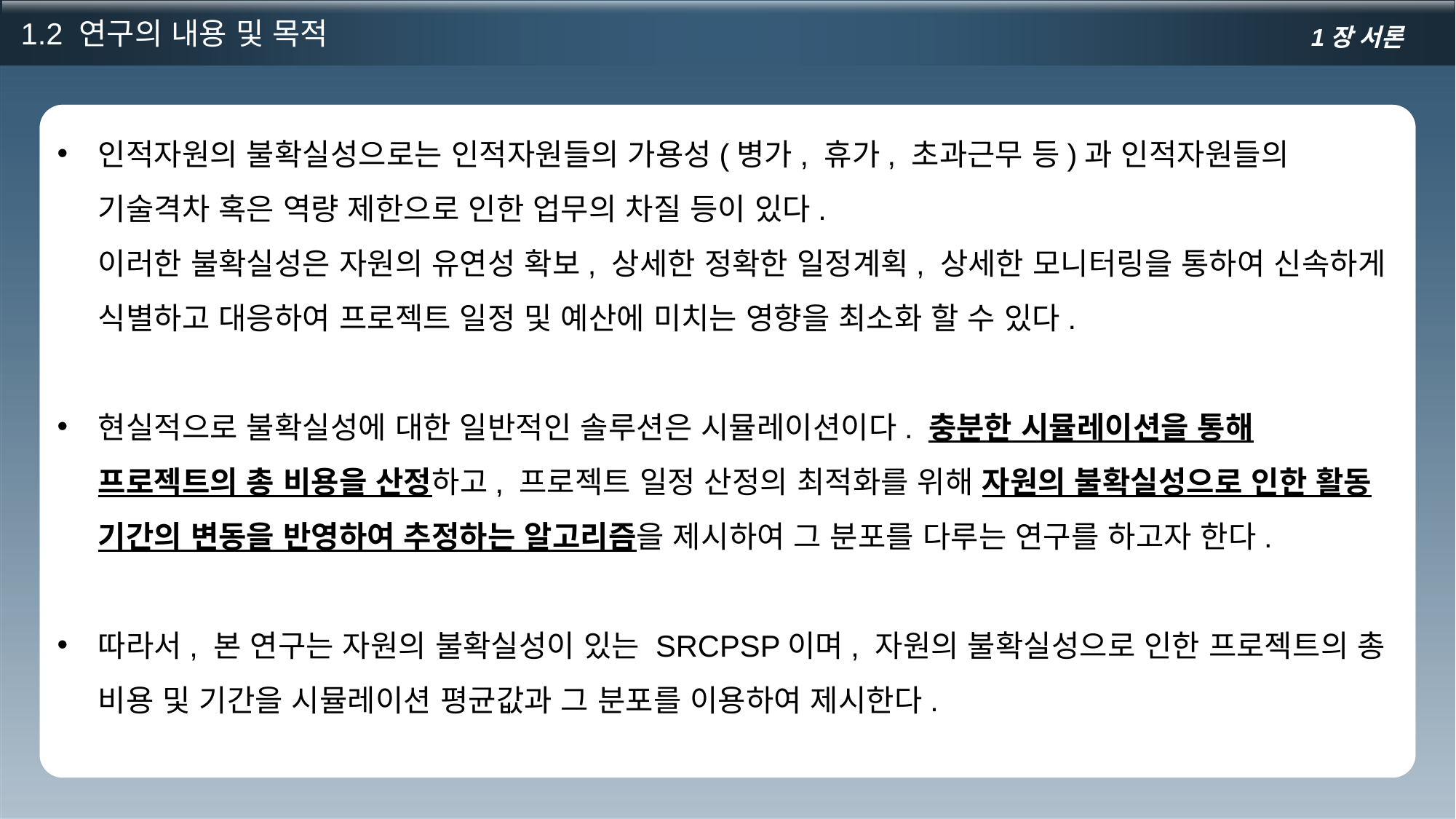

1.2 연구의 내용 및 목적
1장 서론
인적자원의 불확실성으로는 인적자원들의 가용성(병가, 휴가, 초과근무 등)과 인적자원들의 기술격차 혹은 역량 제한으로 인한 업무의 차질 등이 있다.
이러한 불확실성은 자원의 유연성 확보, 상세한 정확한 일정계획, 상세한 모니터링을 통하여 신속하게 식별하고 대응하여 프로젝트 일정 및 예산에 미치는 영향을 최소화 할 수 있다.

현실적으로 불확실성에 대한 일반적인 솔루션은 시뮬레이션이다. 충분한 시뮬레이션을 통해 프로젝트의 총 비용을 산정하고, 프로젝트 일정 산정의 최적화를 위해 자원의 불확실성으로 인한 활동 기간의 변동을 반영하여 추정하는 알고리즘을 제시하여 그 분포를 다루는 연구를 하고자 한다.

따라서, 본 연구는 자원의 불확실성이 있는 SRCPSP이며, 자원의 불확실성으로 인한 프로젝트의 총 비용 및 기간을 시뮬레이션 평균값과 그 분포를 이용하여 제시한다.